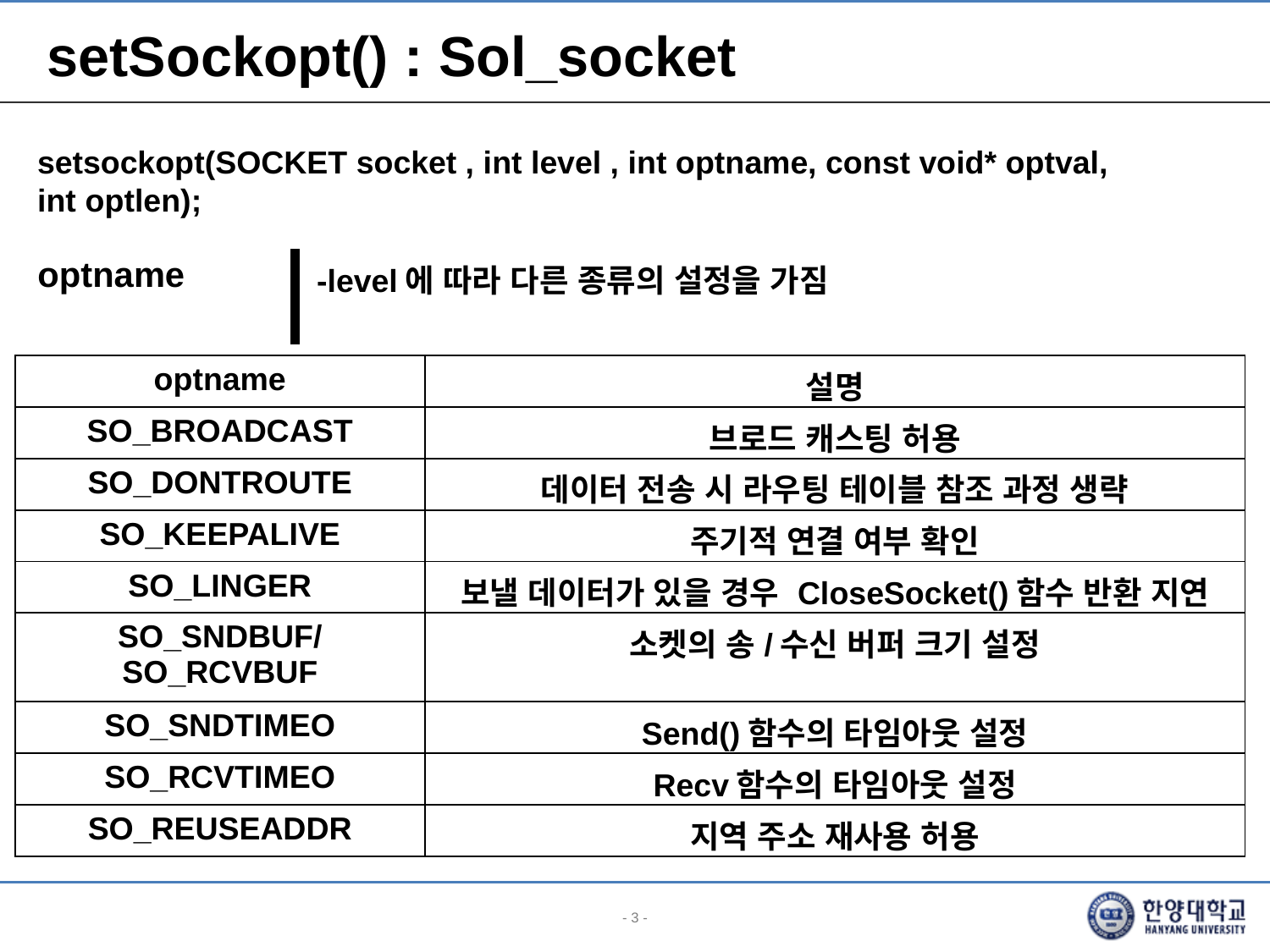

# setSockopt() : Sol_socket
setsockopt(SOCKET socket , int level , int optname, const void* optval,
int optlen);
| optname | -level에 따라 다른 종류의 설정을 가짐 |
| --- | --- |
| optname | 설명 |
| --- | --- |
| SO\_BROADCAST | 브로드 캐스팅 허용 |
| SO\_DONTROUTE | 데이터 전송 시 라우팅 테이블 참조 과정 생략 |
| SO\_KEEPALIVE | 주기적 연결 여부 확인 |
| SO\_LINGER | 보낼 데이터가 있을 경우 CloseSocket()함수 반환 지연 |
| SO\_SNDBUF/SO\_RCVBUF | 소켓의 송/수신 버퍼 크기 설정 |
| SO\_SNDTIMEO | Send()함수의 타임아웃 설정 |
| SO\_RCVTIMEO | Recv함수의 타임아웃 설정 |
| SO\_REUSEADDR | 지역 주소 재사용 허용 |